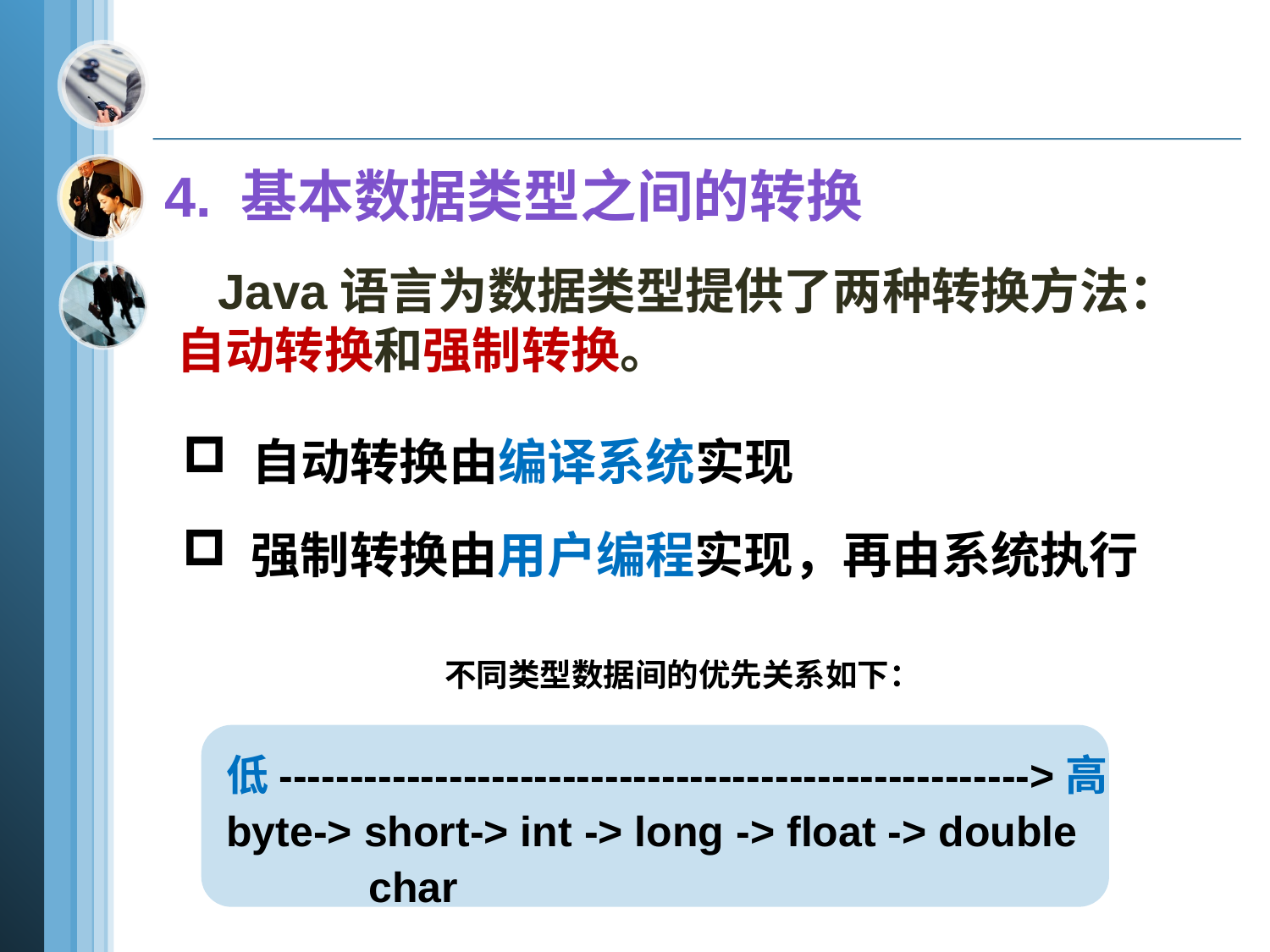

4. 基本数据类型之间的转换
   Java语言为数据类型提供了两种转换方法：自动转换和强制转换。
 自动转换由编译系统实现
 强制转换由用户编程实现，再由系统执行
 不同类型数据间的优先关系如下：

低----------------------------------------------------->高
byte-> short-> int -> long -> float -> double
            char